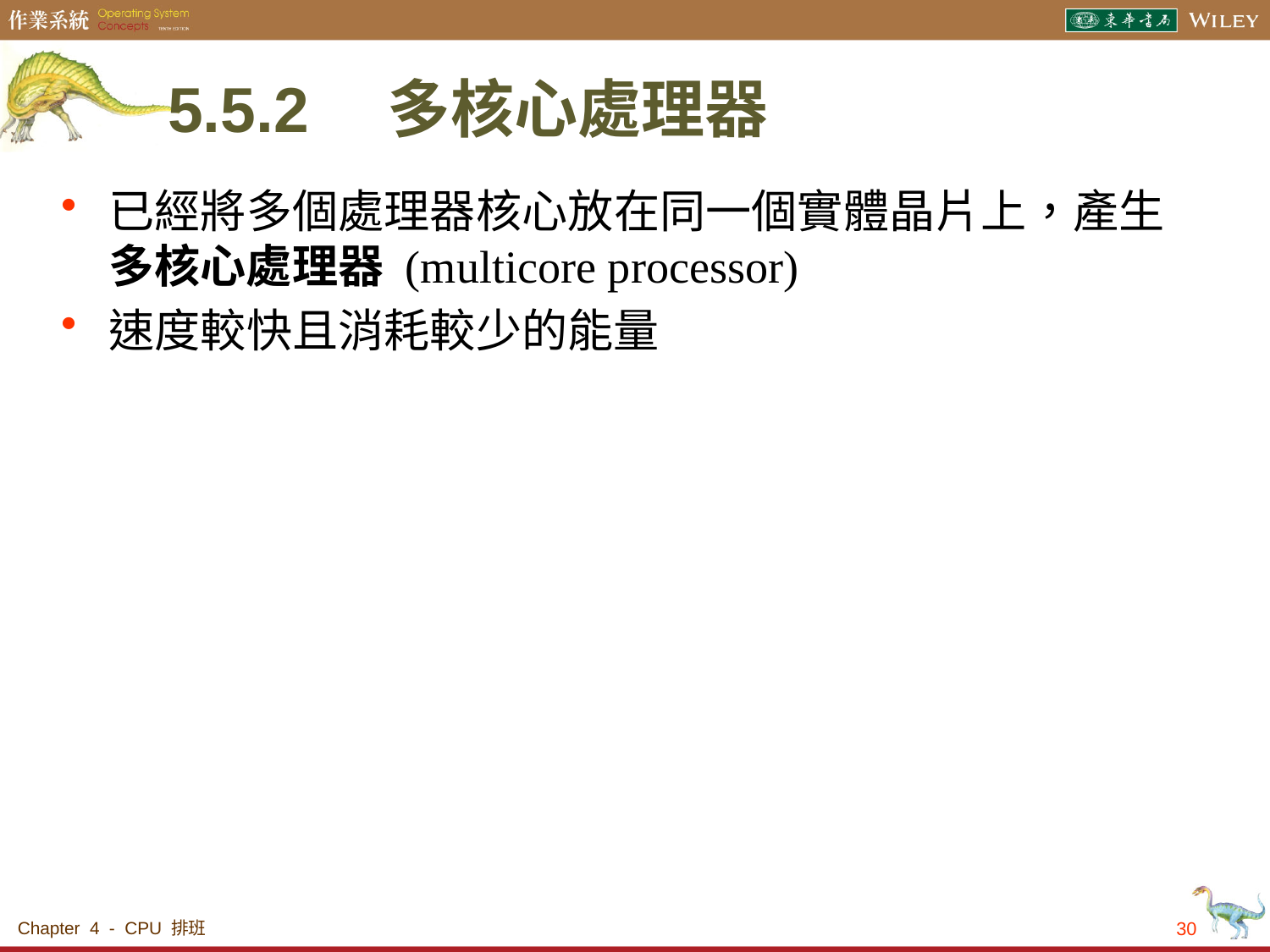

# 5.5.2　多核心處理器
已經將多個處理器核心放在同一個實體晶片上，產生多核心處理器 (multicore processor)
速度較快且消耗較少的能量
Chapter  4  -  CPU 排班
30